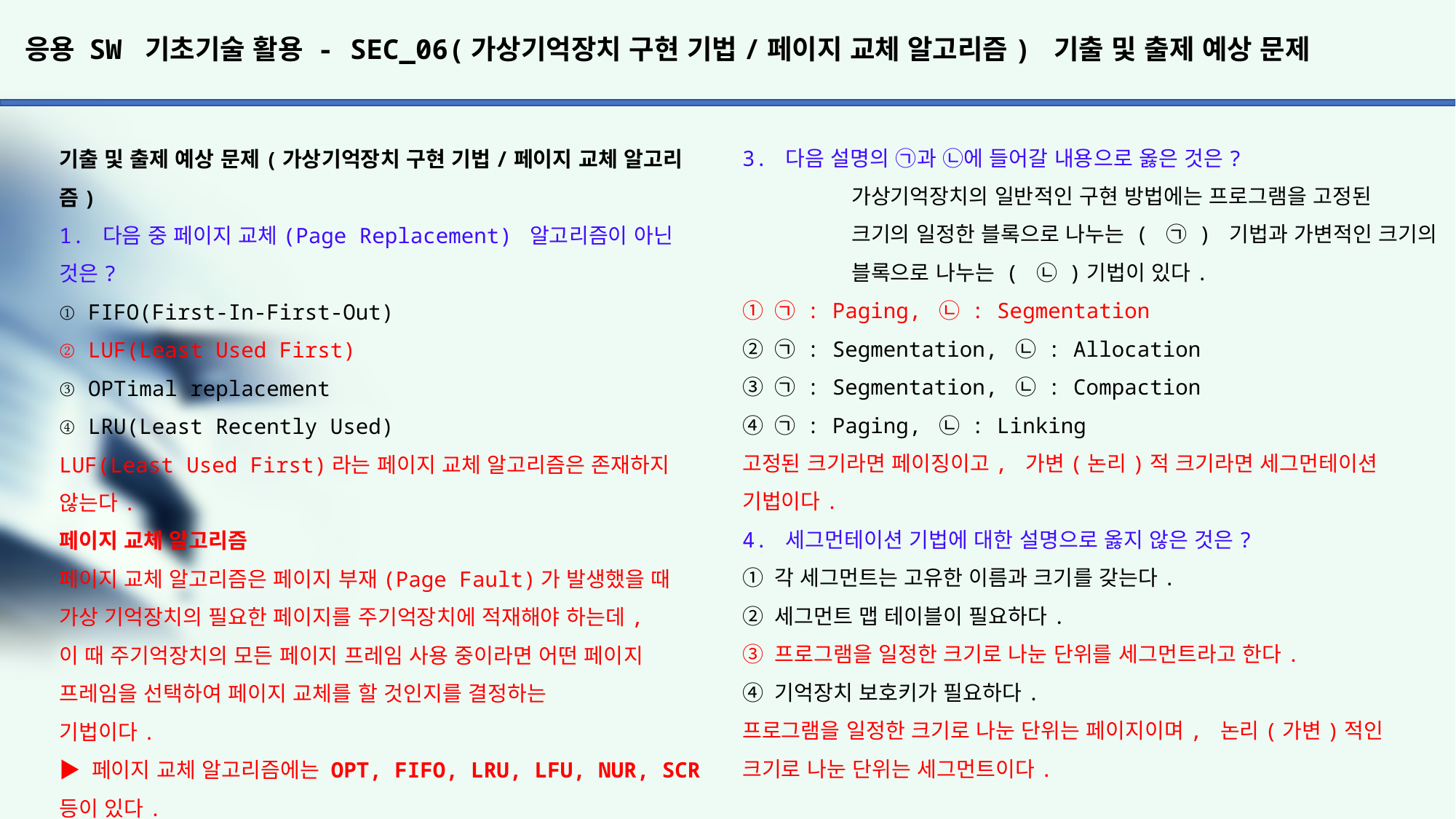

# 응용 SW 기초기술 활용 - SEC_06(가상기억장치 구현 기법/페이지 교체 알고리즘) 기출 및 출제 예상 문제
3. 다음 설명의 ㉠과 ㉡에 들어갈 내용으로 옳은 것은?
	가상기억장치의 일반적인 구현 방법에는 프로그램을 고정된
	크기의 일정한 블록으로 나누는 ( ㉠ ) 기법과 가변적인 크기의
	블록으로 나누는 ( ㉡ )기법이 있다.
① ㉠ : Paging, ㉡ : Segmentation
② ㉠ : Segmentation, ㉡ : Allocation
③ ㉠ : Segmentation, ㉡ : Compaction
④ ㉠ : Paging, ㉡ : Linking
고정된 크기라면 페이징이고, 가변(논리)적 크기라면 세그먼테이션 기법이다.
4. 세그먼테이션 기법에 대한 설명으로 옳지 않은 것은?
① 각 세그먼트는 고유한 이름과 크기를 갖는다.
② 세그먼트 맵 테이블이 필요하다.
③ 프로그램을 일정한 크기로 나눈 단위를 세그먼트라고 한다.
④ 기억장치 보호키가 필요하다.
프로그램을 일정한 크기로 나눈 단위는 페이지이며, 논리(가변)적인 크기로 나눈 단위는 세그먼트이다.
기출 및 출제 예상 문제(가상기억장치 구현 기법/페이지 교체 알고리즘)
1. 다음 중 페이지 교체(Page Replacement) 알고리즘이 아닌 것은?
① FIFO(First-In-First-Out)
② LUF(Least Used First)
③ OPTimal replacement
④ LRU(Least Recently Used)
LUF(Least Used First)라는 페이지 교체 알고리즘은 존재하지 않는다.
페이지 교체 알고리즘
페이지 교체 알고리즘은 페이지 부재(Page Fault)가 발생했을 때
가상 기억장치의 필요한 페이지를 주기억장치에 적재해야 하는데,
이 때 주기억장치의 모든 페이지 프레임 사용 중이라면 어떤 페이지 프레임을 선택하여 페이지 교체를 할 것인지를 결정하는
기법이다.
▶ 페이지 교체 알고리즘에는 OPT, FIFO, LRU, LFU, NUR, SCR 등이 있다.
2. 페이징 기법과 세그먼테이션 기법에 대한 설명으로 옳지 않은 것은?
① 페이징 기법에서는 주소 변환을 위한 페이지 맵 테이블이 필요 하다.
② 프로그램을 일정한 크기로 나눈 단위를 페이지라고 한다.
③ 세그먼테이션 기법에서는 하나의 작업을 크기가 각각 다른 여러 논리적인 단위로 나누어 사용한다.
④ 세그먼테이션 기법에서는 내부 단편화가, 페이징 기법에서는 외부 단편화가 발생할 수 있다.
페이징 기법에서는 내부 단편화, 세그먼테이션 기법에서는 외부 단편화가 발생할 수 있다.
페이징(Paging) 기법
페이징 기법은 가상기억장치에 보관되어 있는 프로그램과 주기억장치의 영역을 동일한 크기로 나눈 후 나눠진 프로그램 (페이지)을 동일하게 나눠진 주기억장치의 영역(페이지 프레임)에
적재시켜 실행하는 기법이다.
▶ 프로그램을 일정한 크기로 나눈 단위를 페이지라고 하고, 페이지 크기로 일정하게 나누어진 주기억장치의 단위를 페이지 프레임이라고 한다.
▶ 외부 단편화는 발생하지 않으나 내부 단편화는 발생할 수 있다.
▶ 주소 변환을 위해서 페이지의 위치 정보를 가지고 있는 페이지
맵 테이블(Page Map Table)이 필요하다.
▶ 페이지 맵 테이블 사용으로 비용이 증가되지만, 처리 속도는 감소된다.
세그먼테이션(Segmentation) 기법
세그먼테이션 기법은 가상기억장치에 보관되어 있는 프로그램을 다양한 크기의 논리(가변)적인 단위로 나눈 후 주기억장치에 적재시켜 실행시키는 기법이다.
▶ 프로그램을 배열이나 함수 등과 같은 논리적인 크기로 나눈 단위를 세그먼트(Segment)라고 하며, 각 세그먼트는 고유한 이름과 크기를 갖는다.
▶ 기억장치의 사용자 관점을 보존하는 기억장치 관리 기법이다.
▶ 세그먼테이션 기법을 이용하는 궁극적인 이유는 기억공간을 절약하기 위해서이다.
▶ 주소 변환을 위해서 세그먼트가 존재하는 위치 정보를 가지고 있는 세그먼트 맵 테이블(Segment Map Table)이 필요하다.
▶ 세그먼트가 주기억장치에 적재될 때 다른 세그먼트에게 할당된
영역을 침범할 수 없으며, 이를 위해 기억장치 보호키(Storage Protection Key)가 필요하다.
▶ 내부 단편화는 발생하지 않으나 외부 단편화는 발생할 수 있다.